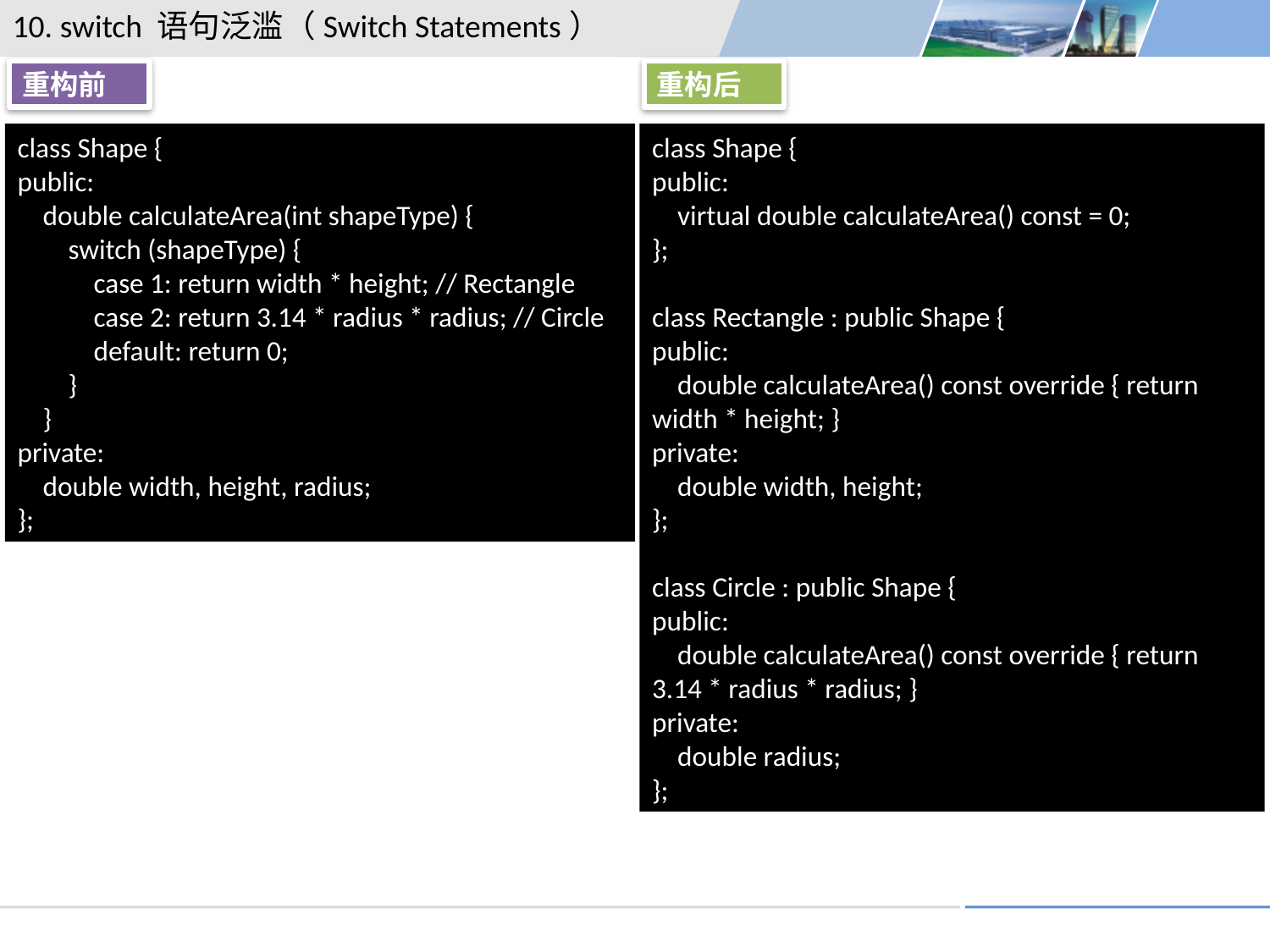

10. switch 语句泛滥（Switch Statements）
重构前
重构后
class Shape {
public:
    double calculateArea(int shapeType) {
        switch (shapeType) {
            case 1: return width * height; // Rectangle
            case 2: return 3.14 * radius * radius; // Circle
            default: return 0;
        }
    }
private:
    double width, height, radius;
};
class Shape {
public:
    virtual double calculateArea() const = 0;
};

class Rectangle : public Shape {
public:
    double calculateArea() const override { return width * height; }
private:
    double width, height;
};

class Circle : public Shape {
public:
    double calculateArea() const override { return 3.14 * radius * radius; }
private:
    double radius;
};